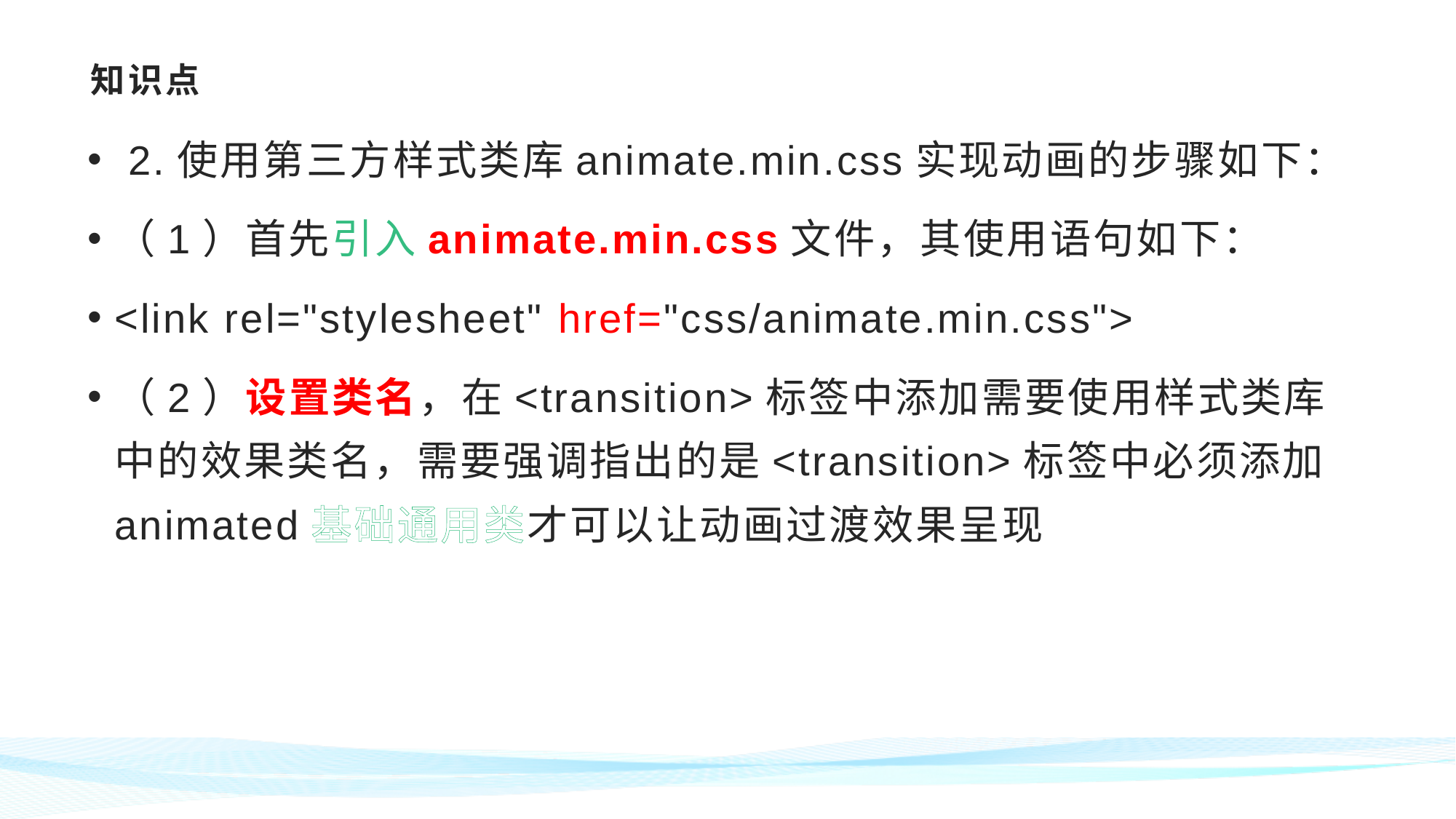

# 知识点
 2.使用第三方样式类库animate.min.css实现动画的步骤如下：
（1）首先引入animate.min.css文件，其使用语句如下：
<link rel="stylesheet" href="css/animate.min.css">
（2）设置类名，在<transition>标签中添加需要使用样式类库中的效果类名，需要强调指出的是<transition>标签中必须添加animated基础通用类才可以让动画过渡效果呈现